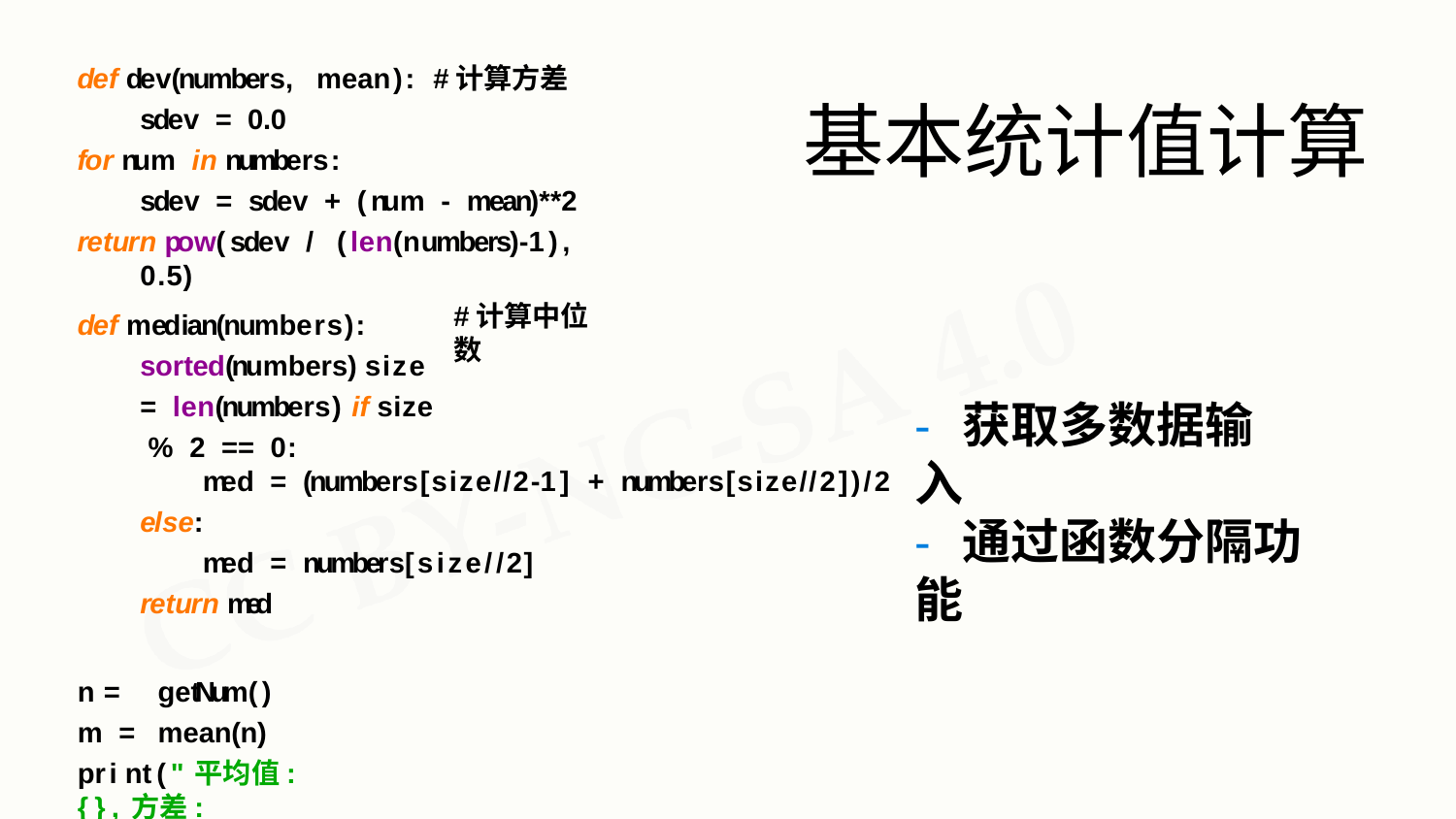

def dev(numbers,  mean):  #计算方差 sdev  =  0.0
for num  in numbers:
sdev  =  sdev  +  (num  -  mean)**2
return pow(sdev  /  (len(numbers)-1),  0.5)
# 基本统计值计算

#计算中位数
def median(numbers): sorted(numbers) size  =  len(numbers) if size  %  2  ==  0:
- 获取多数据输入
med  =  (numbers[size//2-1]  +  numbers[size//2])/2
else:

- 通过函数分隔功能
med  =  numbers[size//2]
return med
n  =	getNum() m  =	mean(n)
print("平均值:{},方差:{:.2},中位数:{}.".format(m,  dev(n,m),median(n)))